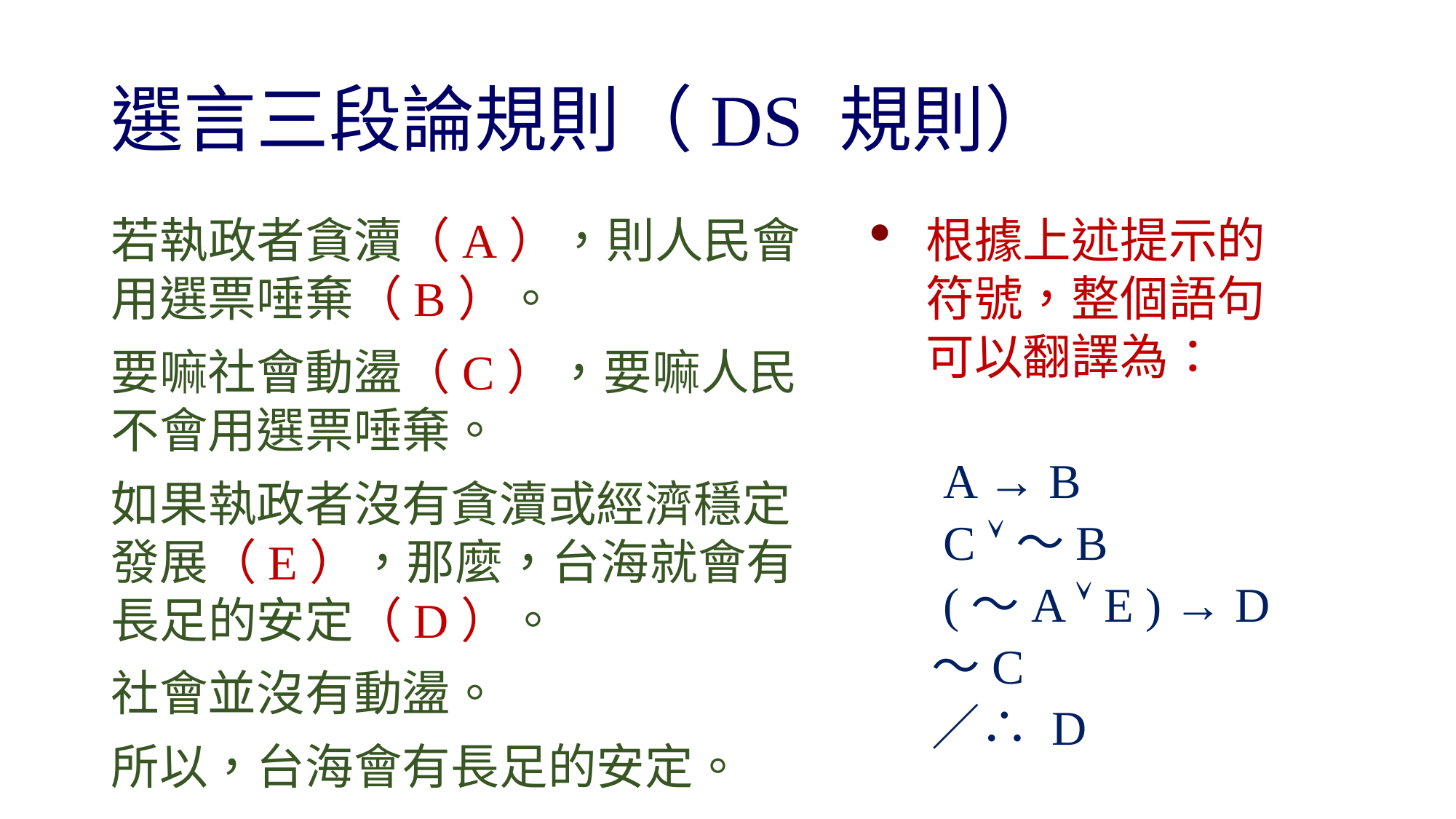

# 選言三段論規則（DS 規則）
若執政者貪瀆（A），則人民會用選票唾棄（B）。
要嘛社會動盪（C），要嘛人民不會用選票唾棄。
如果執政者沒有貪瀆或經濟穩定發展（E），那麼，台海就會有長足的安定（D）。
社會並沒有動盪。
所以，台海會有長足的安定。
根據上述提示的符號，整個語句可以翻譯為：

　 A → B
　 C ∨～B
　 (～A ∨ E ) → D
　 ～C
　 ／∴ D